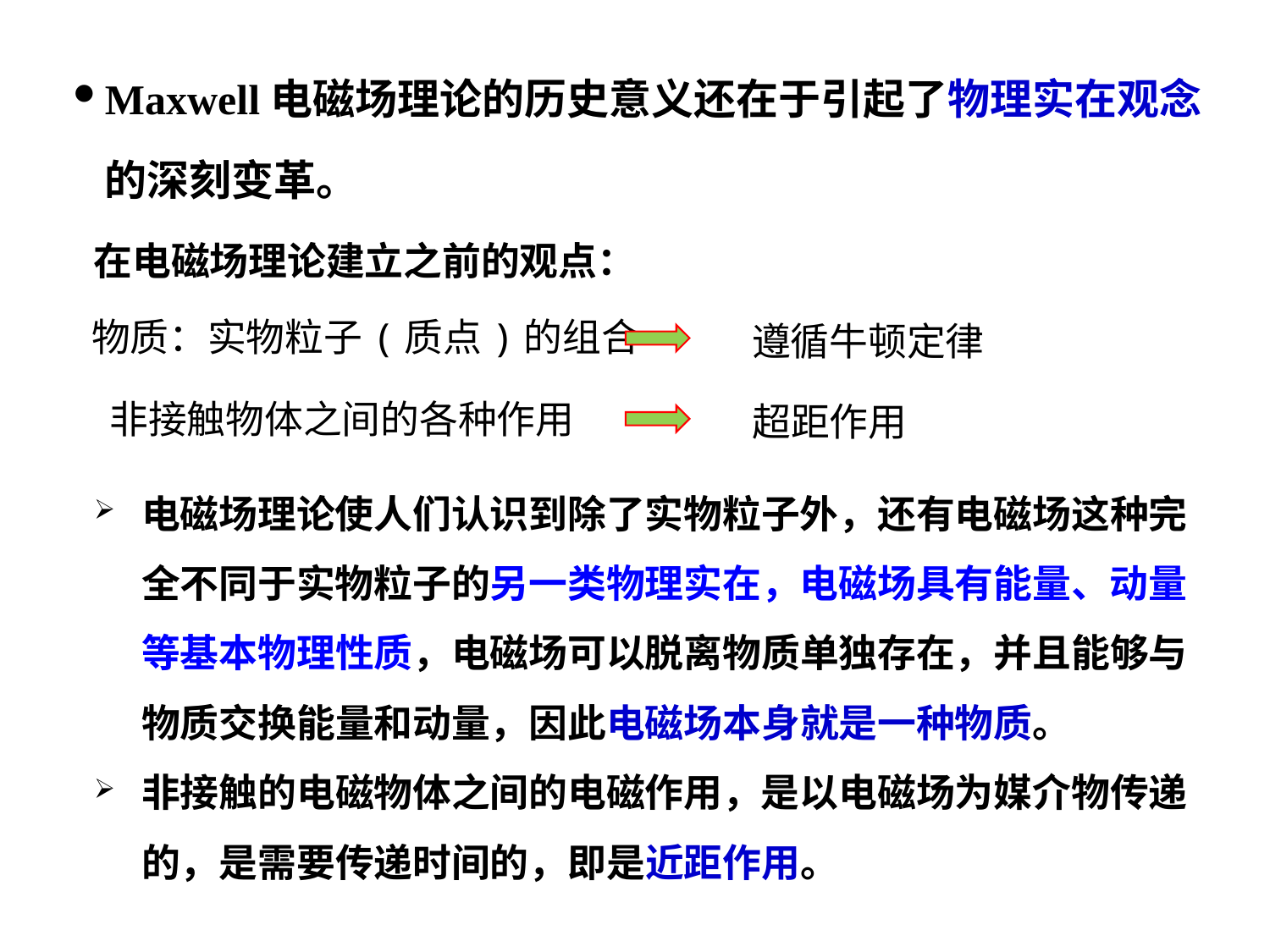

Maxwell电磁场理论的历史意义还在于引起了物理实在观念的深刻变革。

在电磁场理论建立之前的观点：
物质：实物粒子(质点)的组合
遵循牛顿定律

非接触物体之间的各种作用
超距作用

电磁场理论使人们认识到除了实物粒子外，还有电磁场这种完全不同于实物粒子的另一类物理实在，电磁场具有能量、动量等基本物理性质，电磁场可以脱离物质单独存在，并且能够与物质交换能量和动量，因此电磁场本身就是一种物质。
非接触的电磁物体之间的电磁作用，是以电磁场为媒介物传递的，是需要传递时间的，即是近距作用。